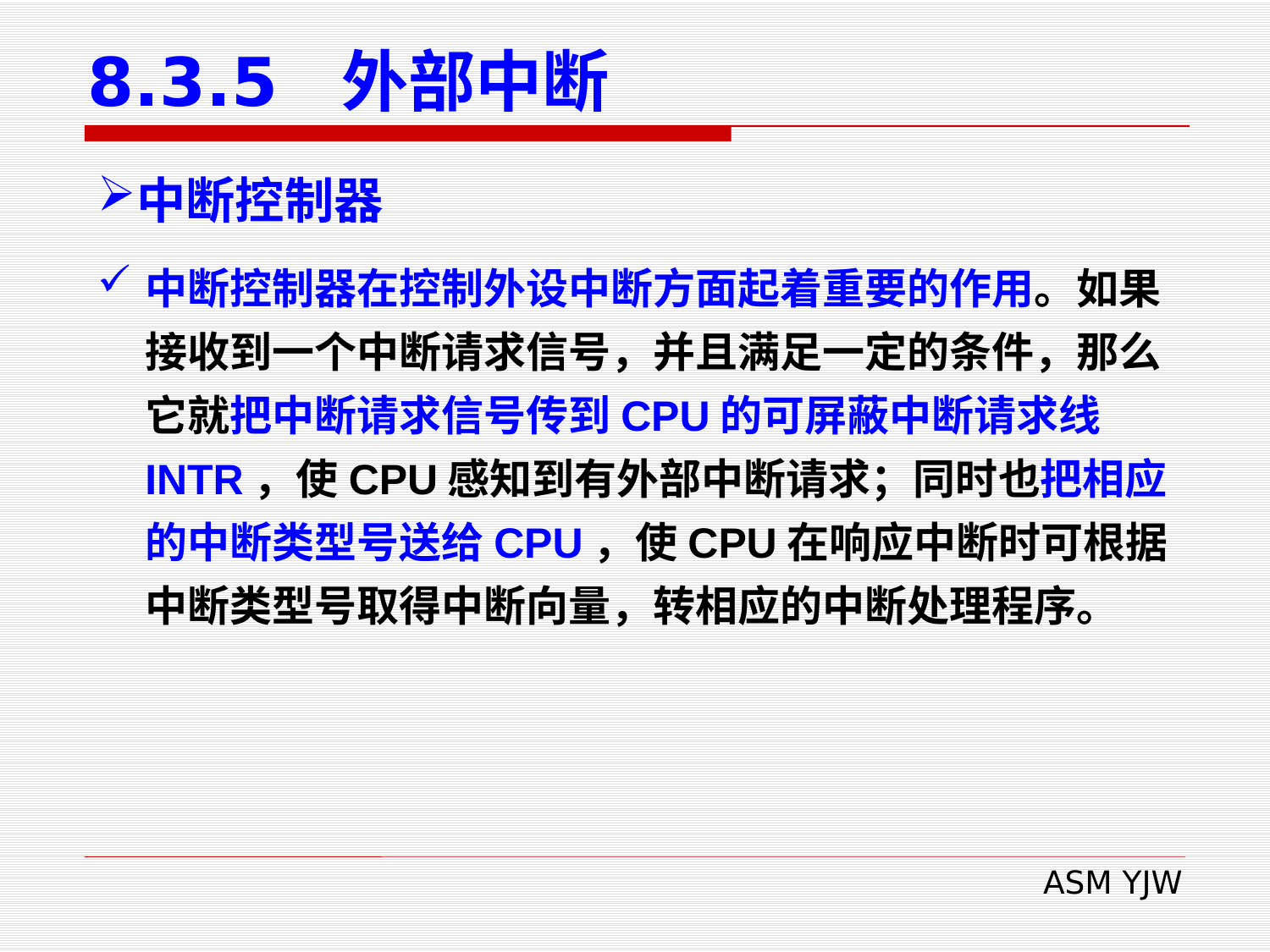

# 8.3.5  外部中断
中断控制器
中断控制器在控制外设中断方面起着重要的作用。如果接收到一个中断请求信号，并且满足一定的条件，那么它就把中断请求信号传到CPU的可屏蔽中断请求线INTR，使CPU感知到有外部中断请求；同时也把相应的中断类型号送给CPU，使CPU在响应中断时可根据中断类型号取得中断向量，转相应的中断处理程序。